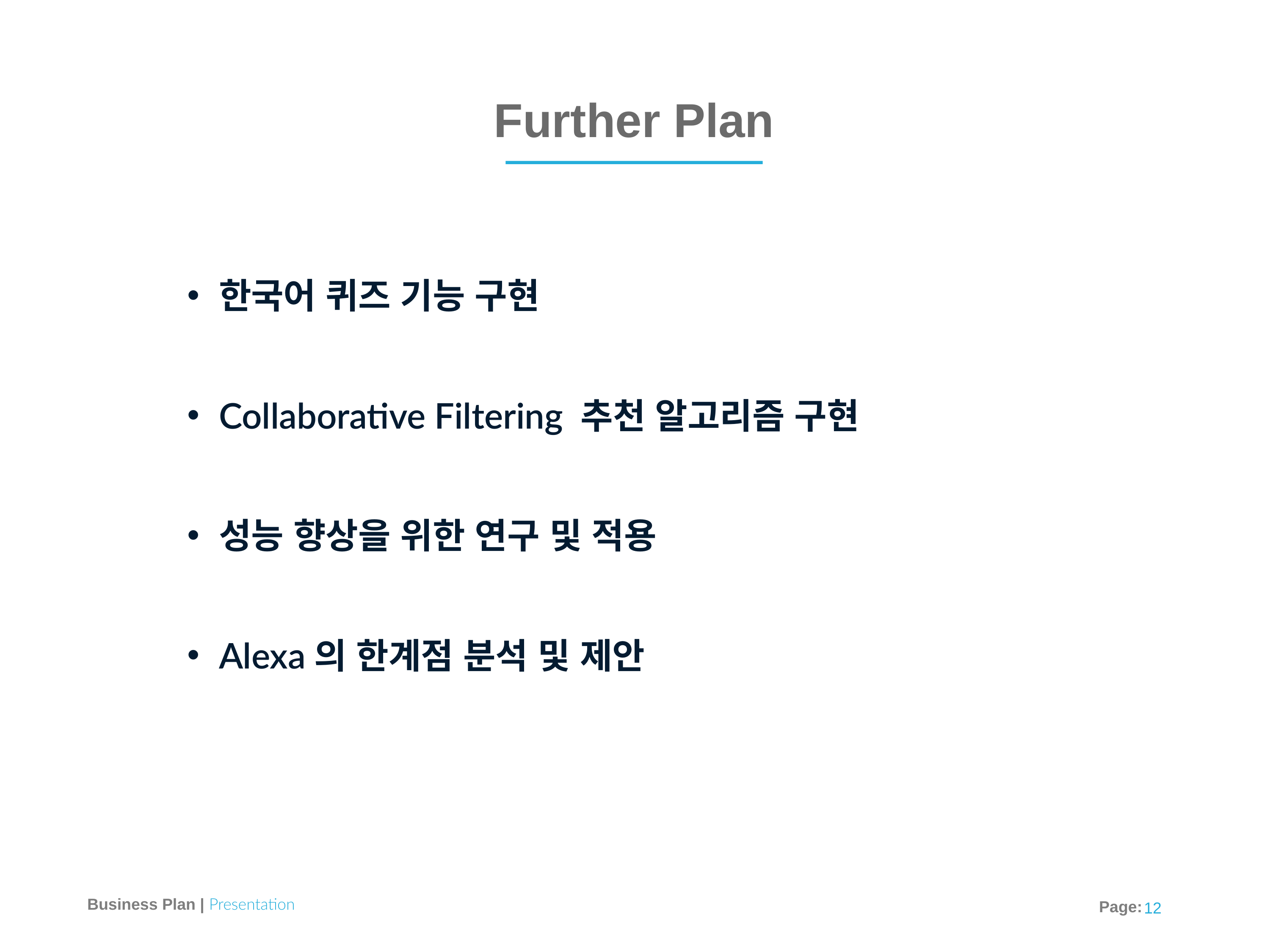

Further Plan

한국어 퀴즈 기능 구현

Collaborative Filtering 추천 알고리즘 구현

성능 향상을 위한 연구 및 적용

Alexa의 한계점 분석 및 제안